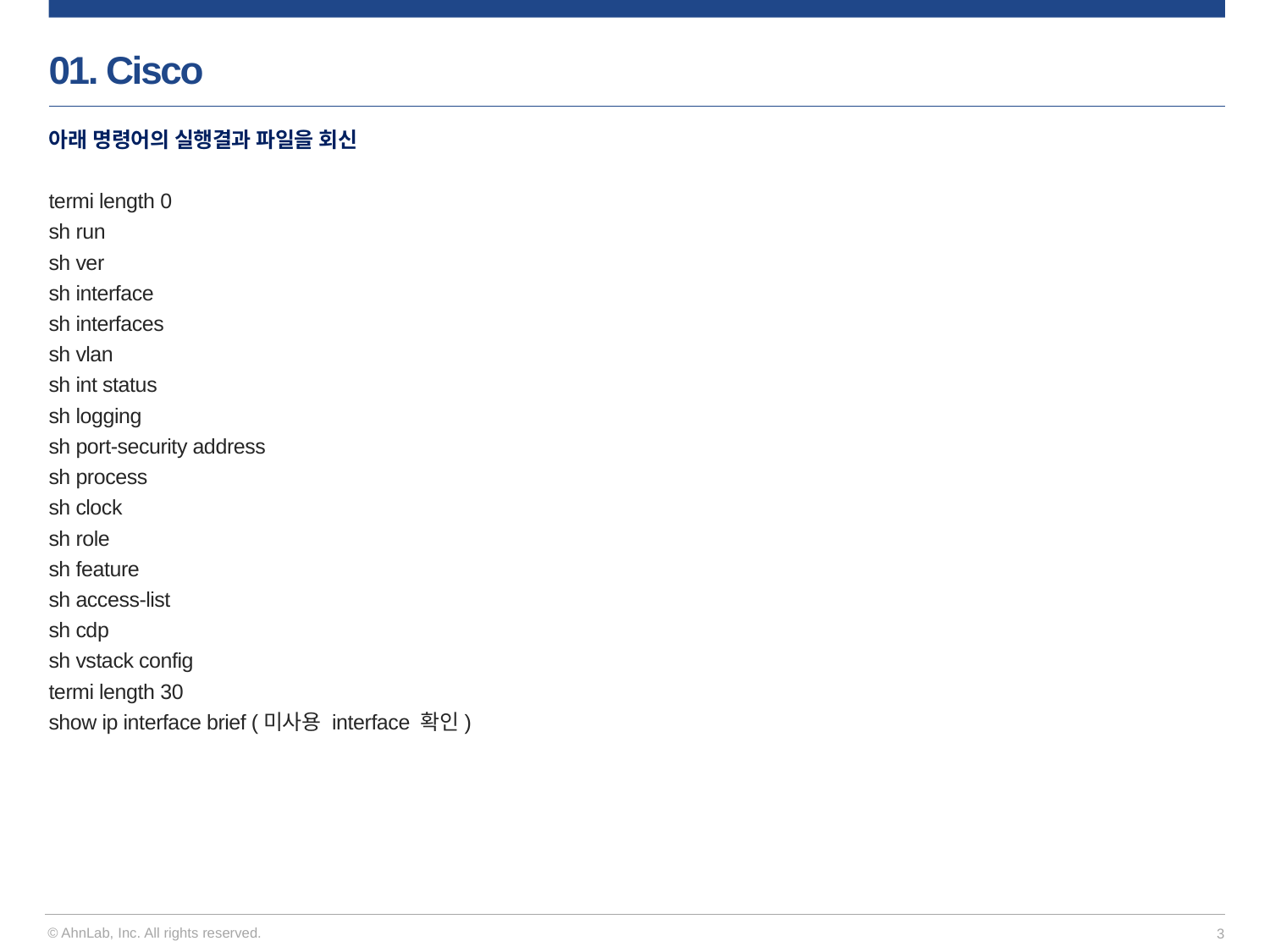

# 01. Cisco
아래 명령어의 실행결과 파일을 회신

termi length 0
sh run
sh ver
sh interface
sh interfaces
sh vlan
sh int status
sh logging
sh port-security address
sh process
sh clock
sh role
sh feature
sh access-list
sh cdp
sh vstack config
termi length 30
show ip interface brief (미사용 interface 확인)

3